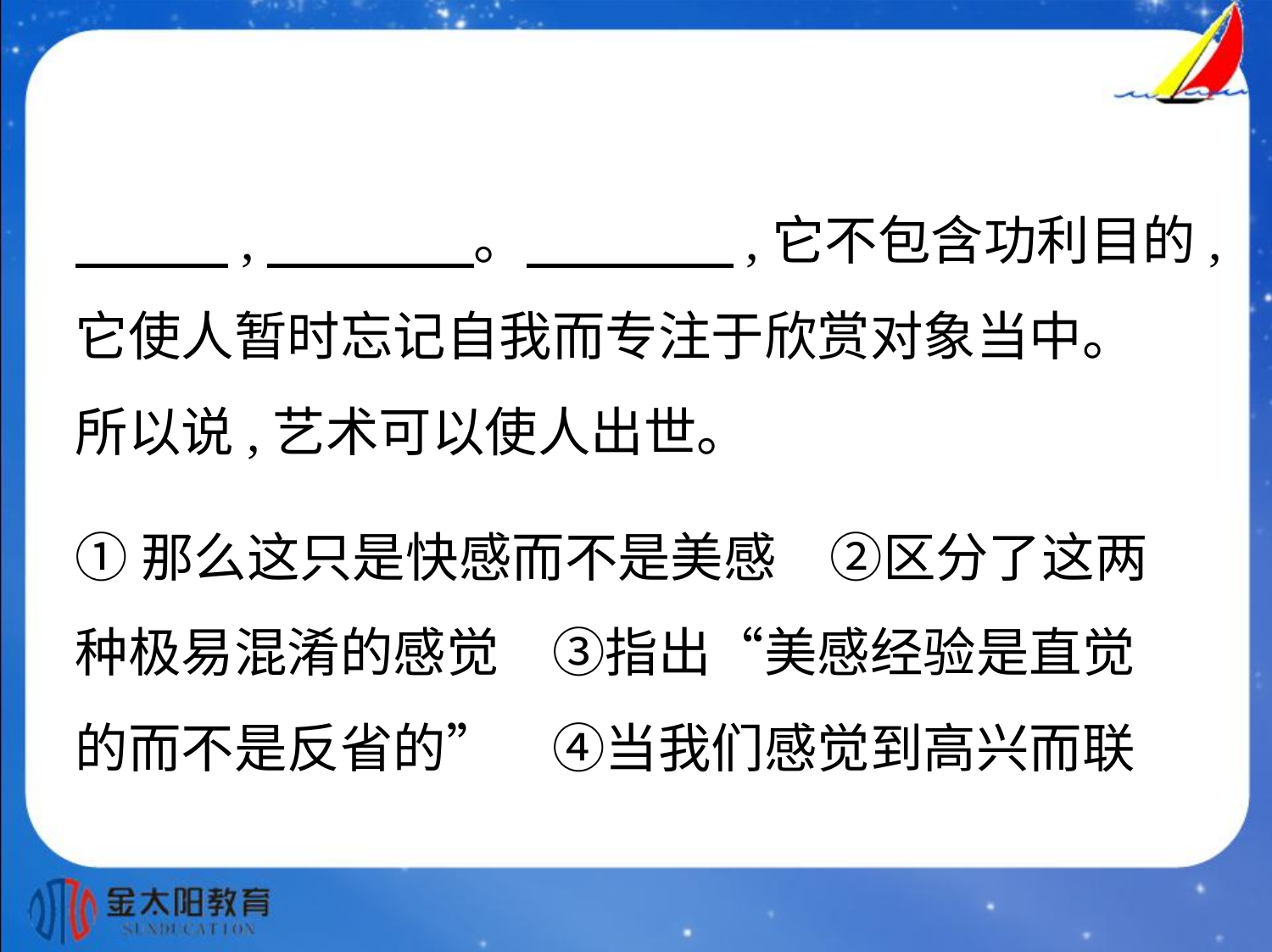

,　　　    。　　　    ,它不包含功利目的,
它使人暂时忘记自我而专注于欣赏对象当中。
所以说,艺术可以使人出世。
①那么这只是快感而不是美感　②区分了这两
种极易混淆的感觉　③指出“美感经验是直觉
的而不是反省的”　④当我们感觉到高兴而联